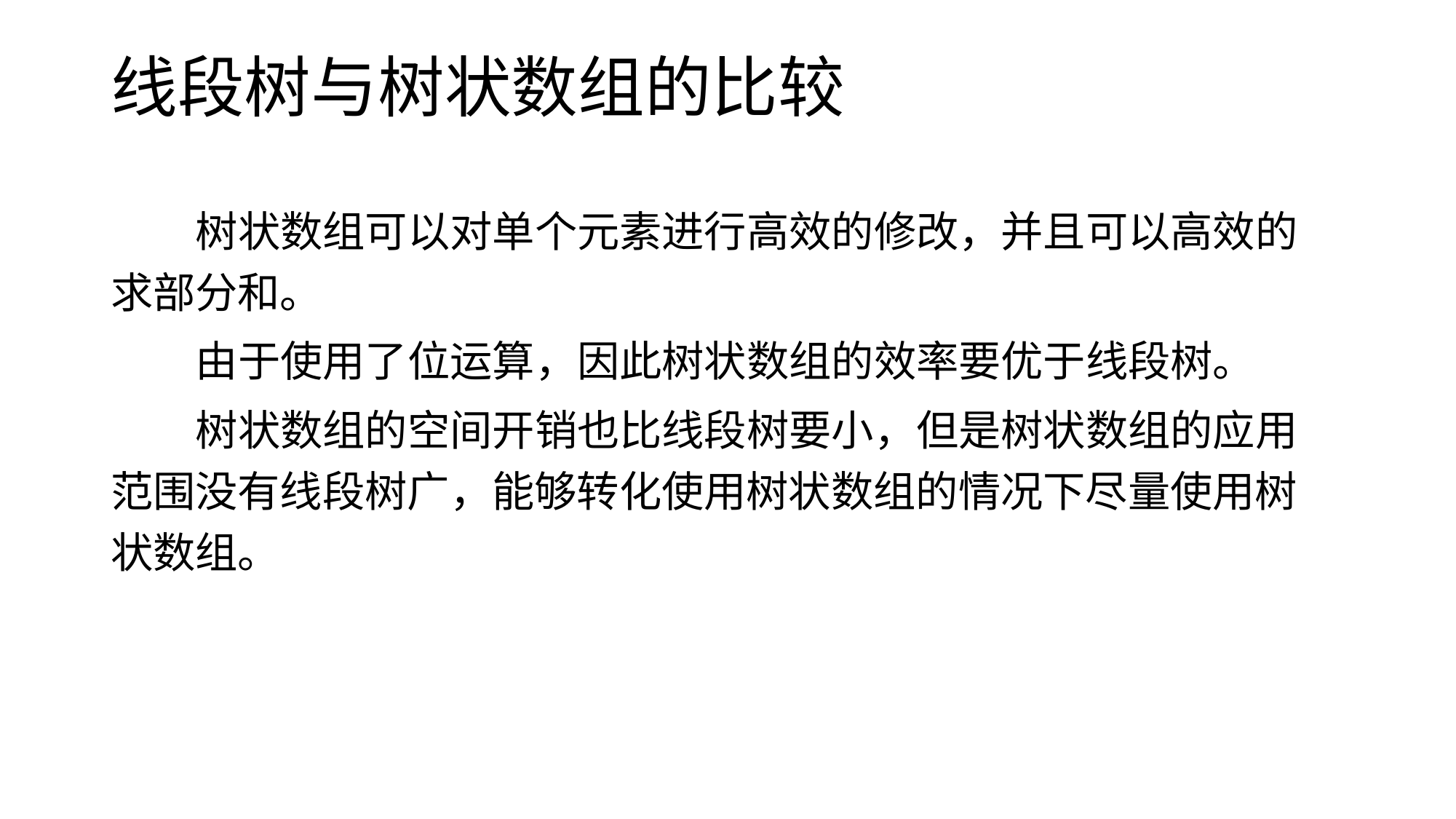

# 线段树与树状数组的比较
树状数组可以对单个元素进行高效的修改，并且可以高效的求部分和。
由于使用了位运算，因此树状数组的效率要优于线段树。
树状数组的空间开销也比线段树要小，但是树状数组的应用范围没有线段树广，能够转化使用树状数组的情况下尽量使用树状数组。